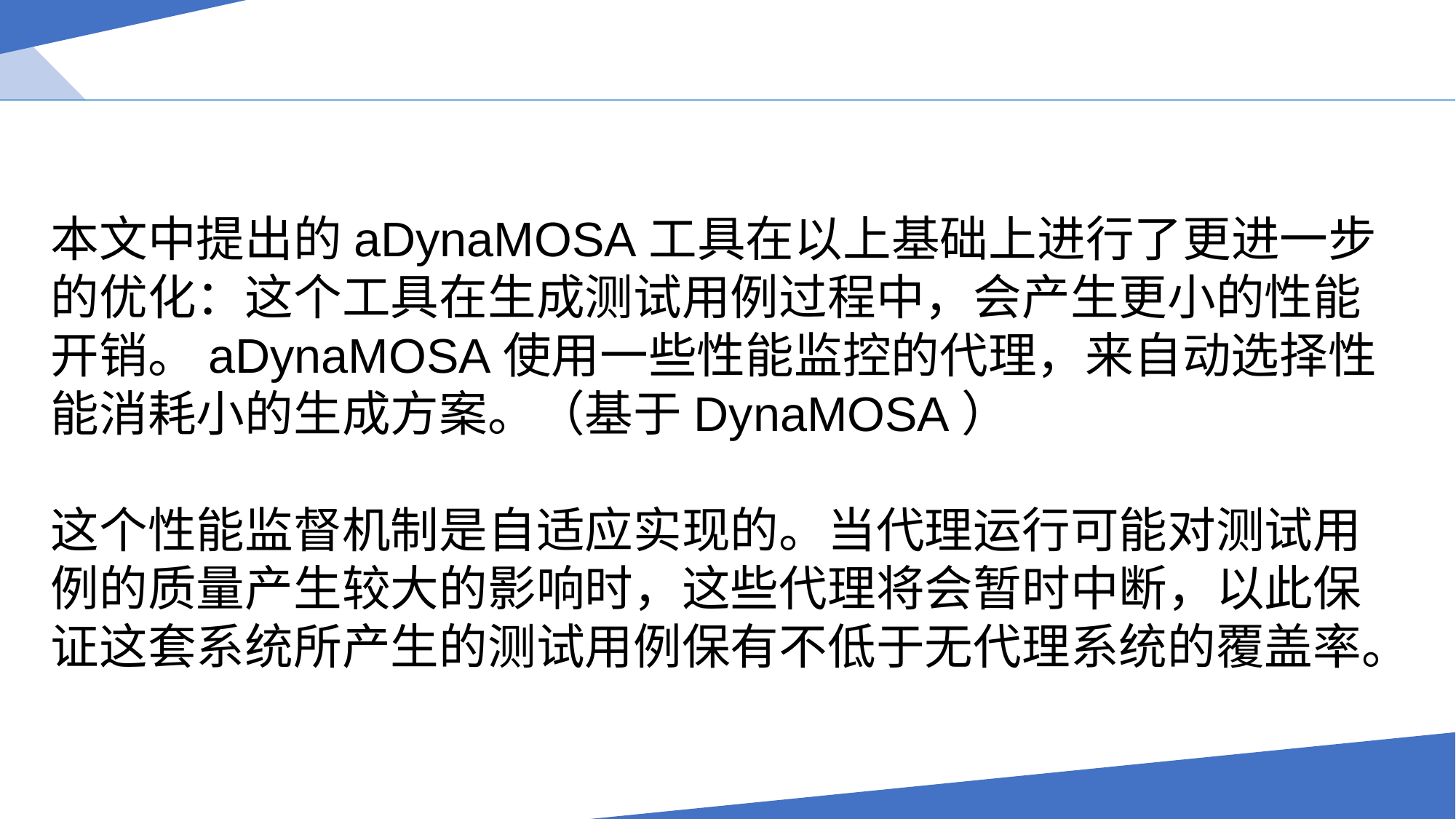

本文中提出的aDynaMOSA工具在以上基础上进行了更进一步的优化：这个工具在生成测试用例过程中，会产生更小的性能开销。aDynaMOSA使用一些性能监控的代理，来自动选择性能消耗小的生成方案。（基于DynaMOSA）

这个性能监督机制是自适应实现的。当代理运行可能对测试用例的质量产生较大的影响时，这些代理将会暂时中断，以此保证这套系统所产生的测试用例保有不低于无代理系统的覆盖率。